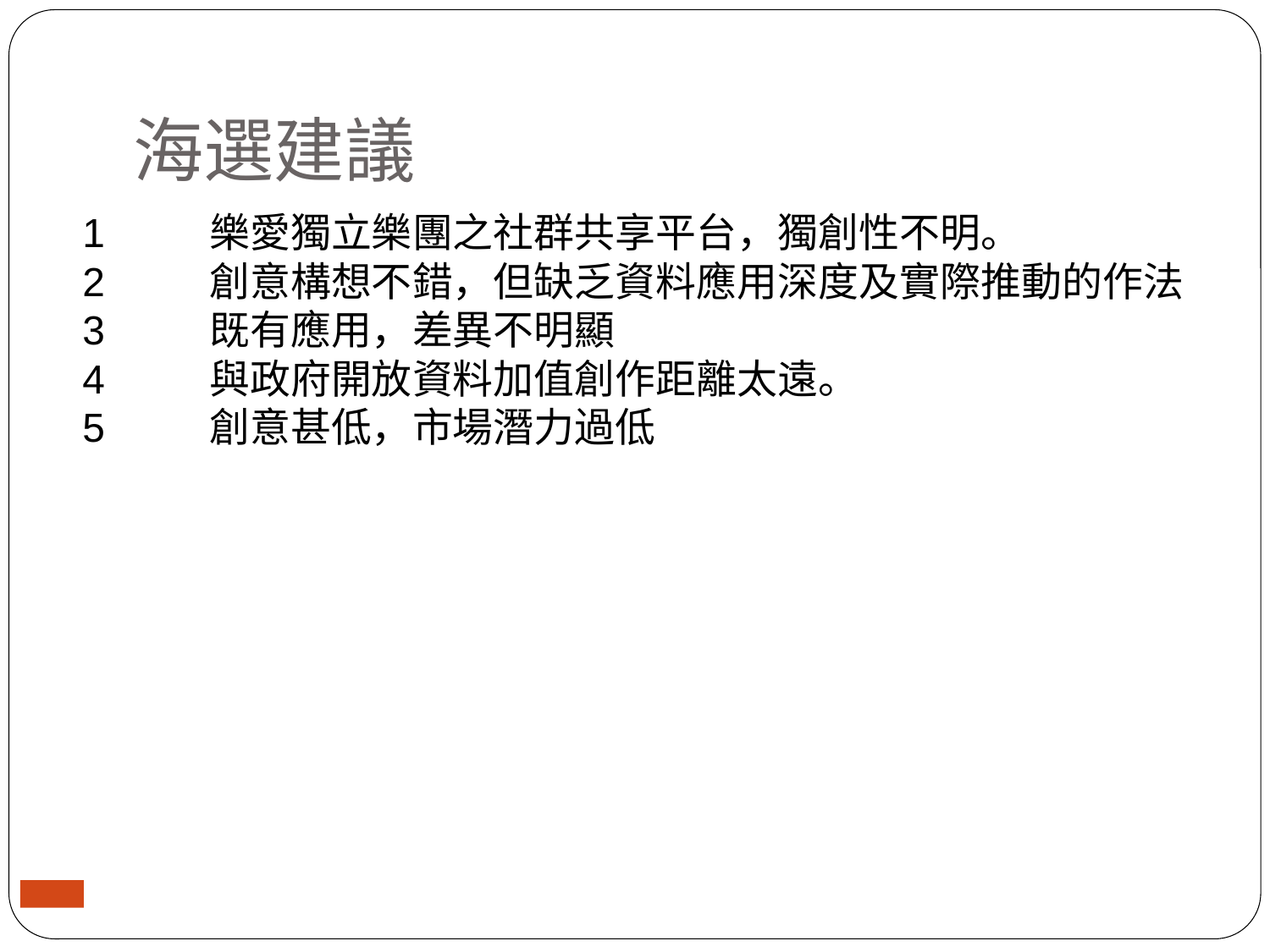

# 海選建議
1	樂愛獨立樂團之社群共享平台，獨創性不明。
2	創意構想不錯，但缺乏資料應用深度及實際推動的作法
3	既有應用，差異不明顯
4	與政府開放資料加值創作距離太遠。
5	創意甚低，市場潛力過低
3